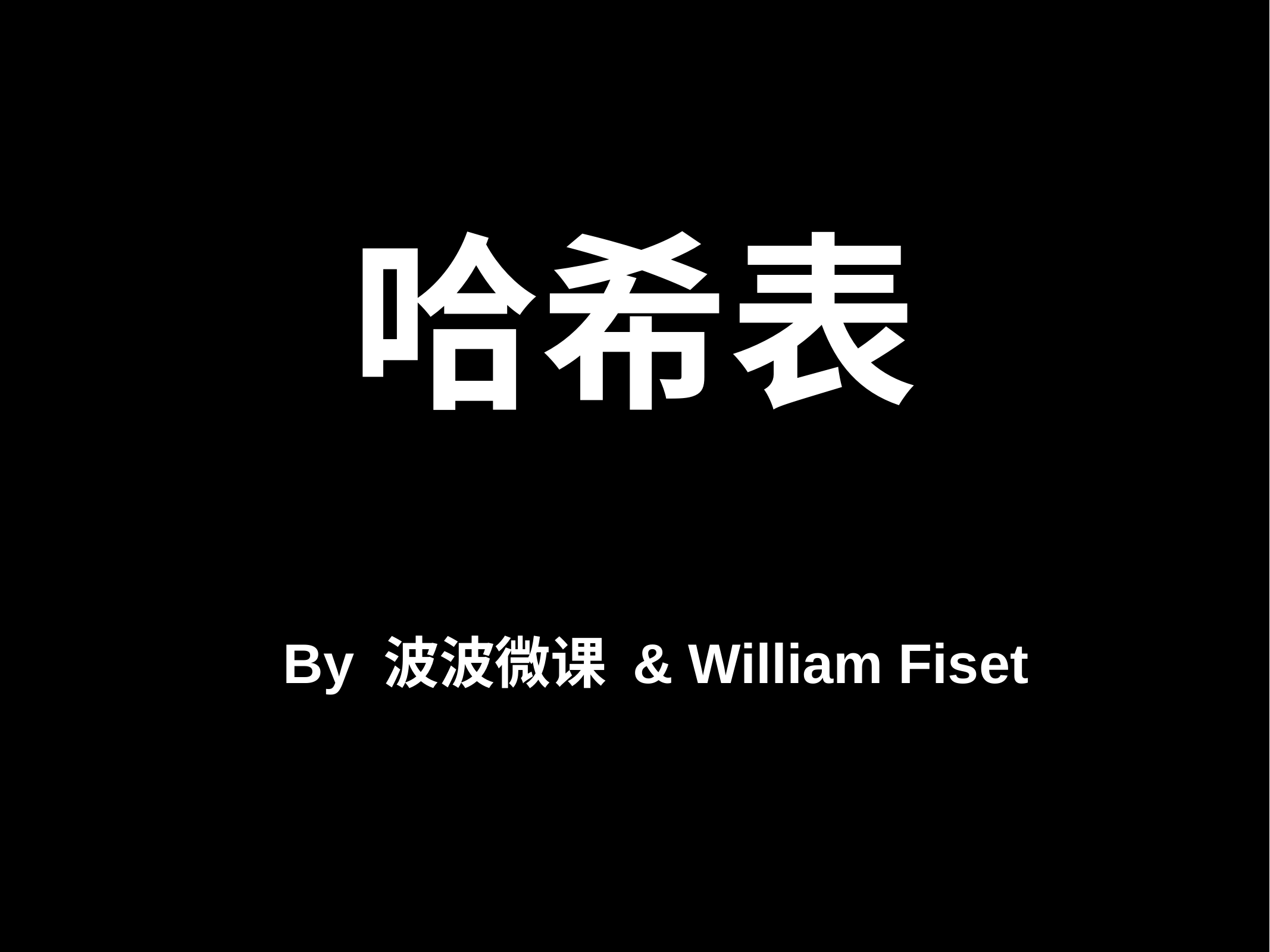

# 哈希表
By 波波微课 & William Fiset